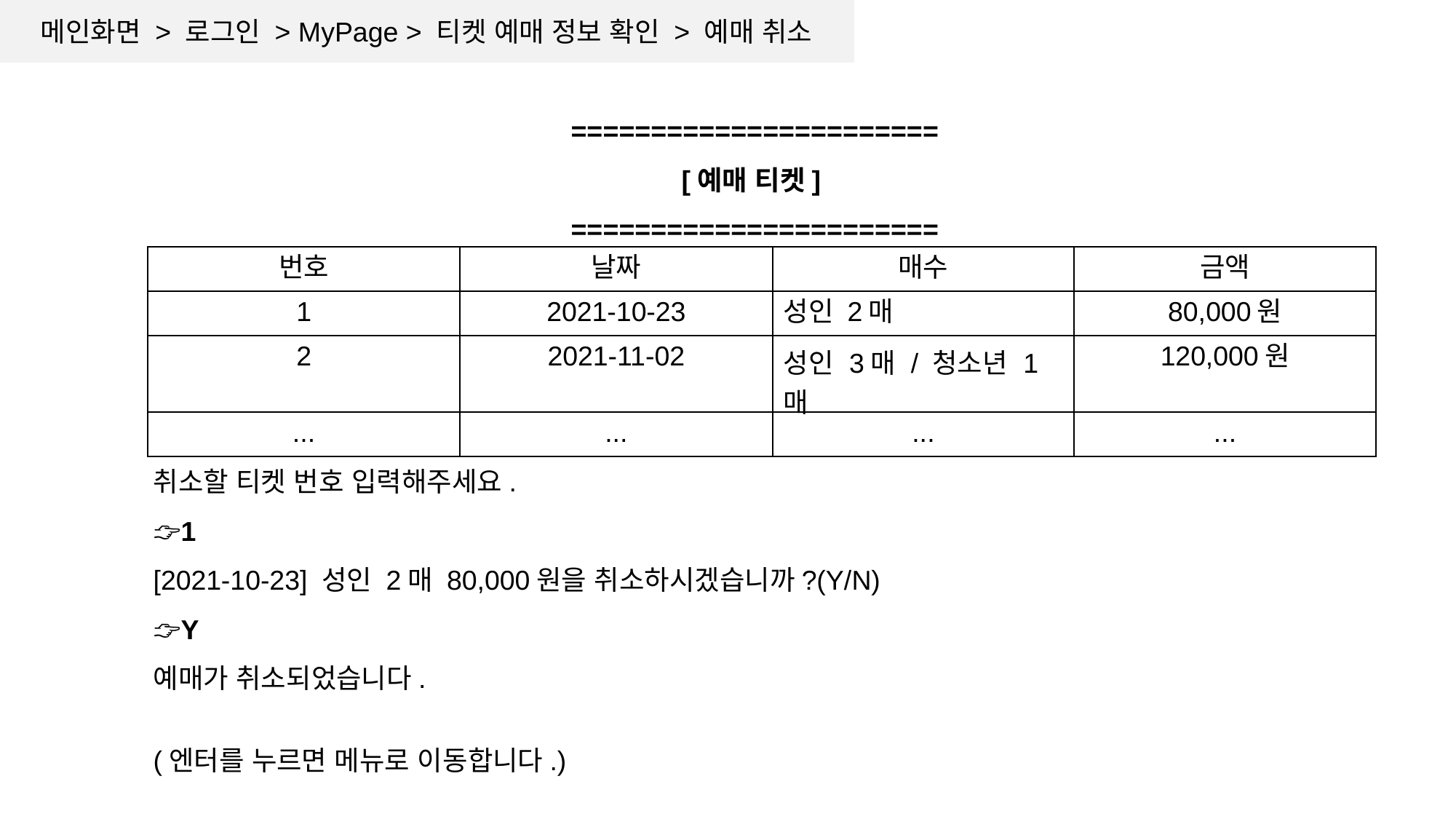

메인화면 > 로그인 > MyPage > 티켓 예매 정보 확인 > 예매 취소
=======================
[예매 티켓]
=======================
| 번호 | 날짜 | 매수 | 금액 |
| --- | --- | --- | --- |
| 1 | 2021-10-23 | 성인 2매 | 80,000원 |
| 2 | 2021-11-02 | 성인 3매 / 청소년 1매 | 120,000원 |
| ... | ... | ... | ... |
취소할 티켓 번호 입력해주세요.
👉1
[2021-10-23] 성인 2매 80,000원을 취소하시겠습니까?(Y/N)
👉Y
예매가 취소되었습니다.

(엔터를 누르면 메뉴로 이동합니다.)